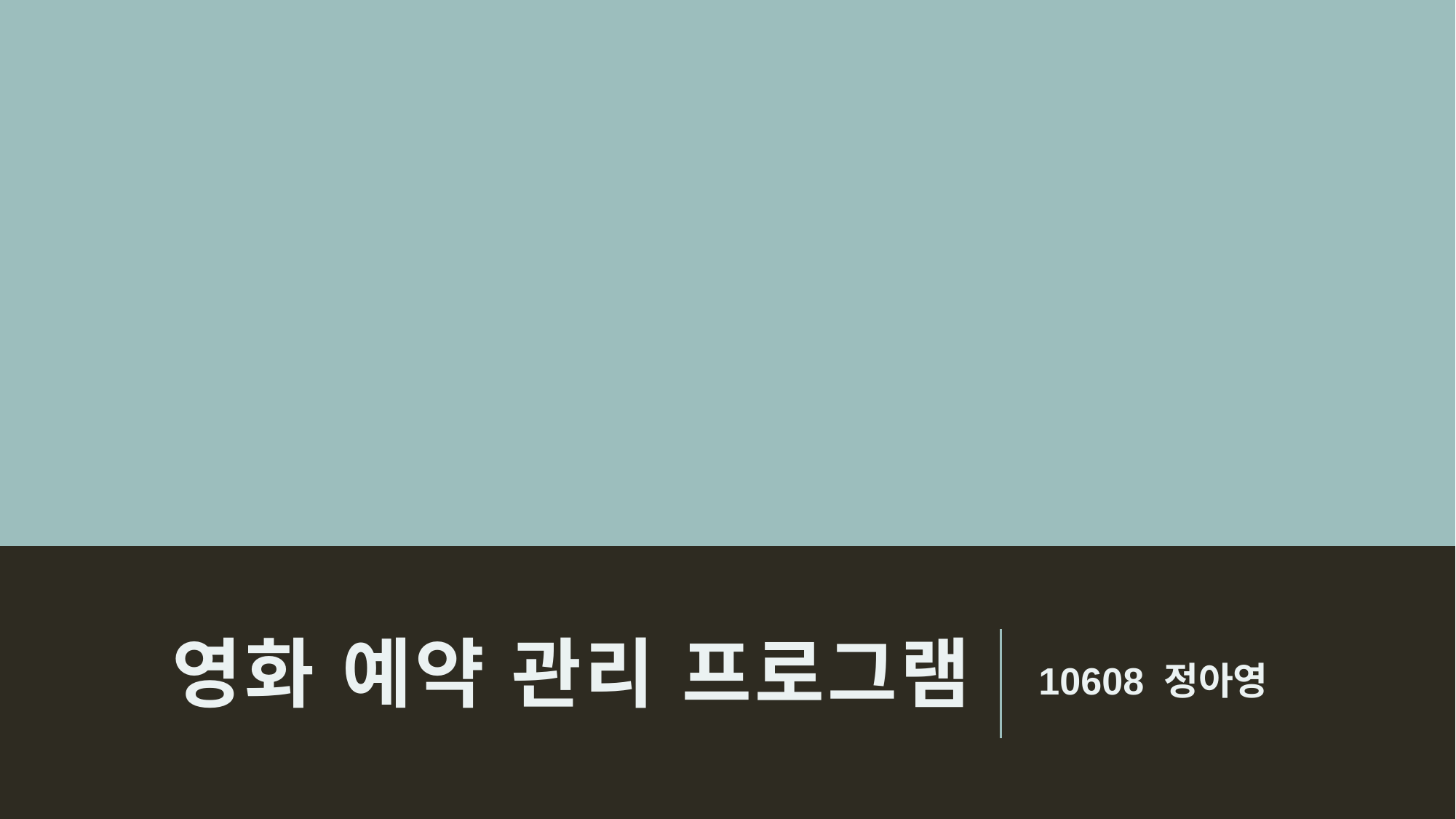

# 영화 예약 관리 프로그램
10608 정아영